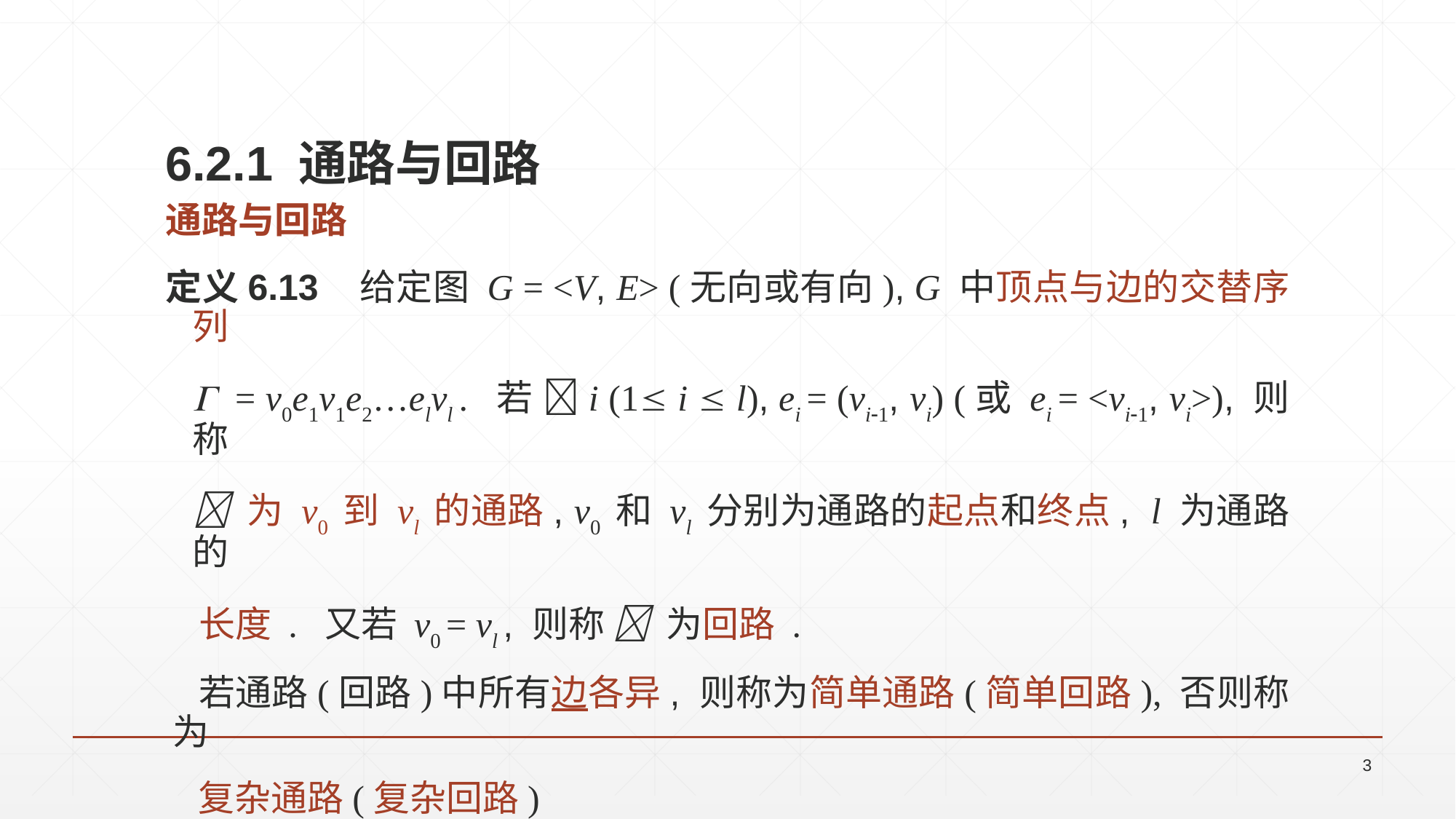

6.2.1 通路与回路
通路与回路
定义6.13   给定图 G = <V, E> (无向或有向), G 中顶点与边的交替序列
	Γ  = v0e1v1e2…elvl .  若 ∀i (1≤ i ≤ l), ei = (vi−1, vi) (或 ei = <vi−1, vi>), 则称
	Γ 为 v0 到 vl 的通路, v0 和 vl 分别为通路的起点和终点,  l 为通路的
   长度 .  又若 v0 = vl , 则称 Γ  为回路 .
  若通路(回路)中所有边各异, 则称为简单通路(简单回路), 否则称为
  复杂通路(复杂回路)
3